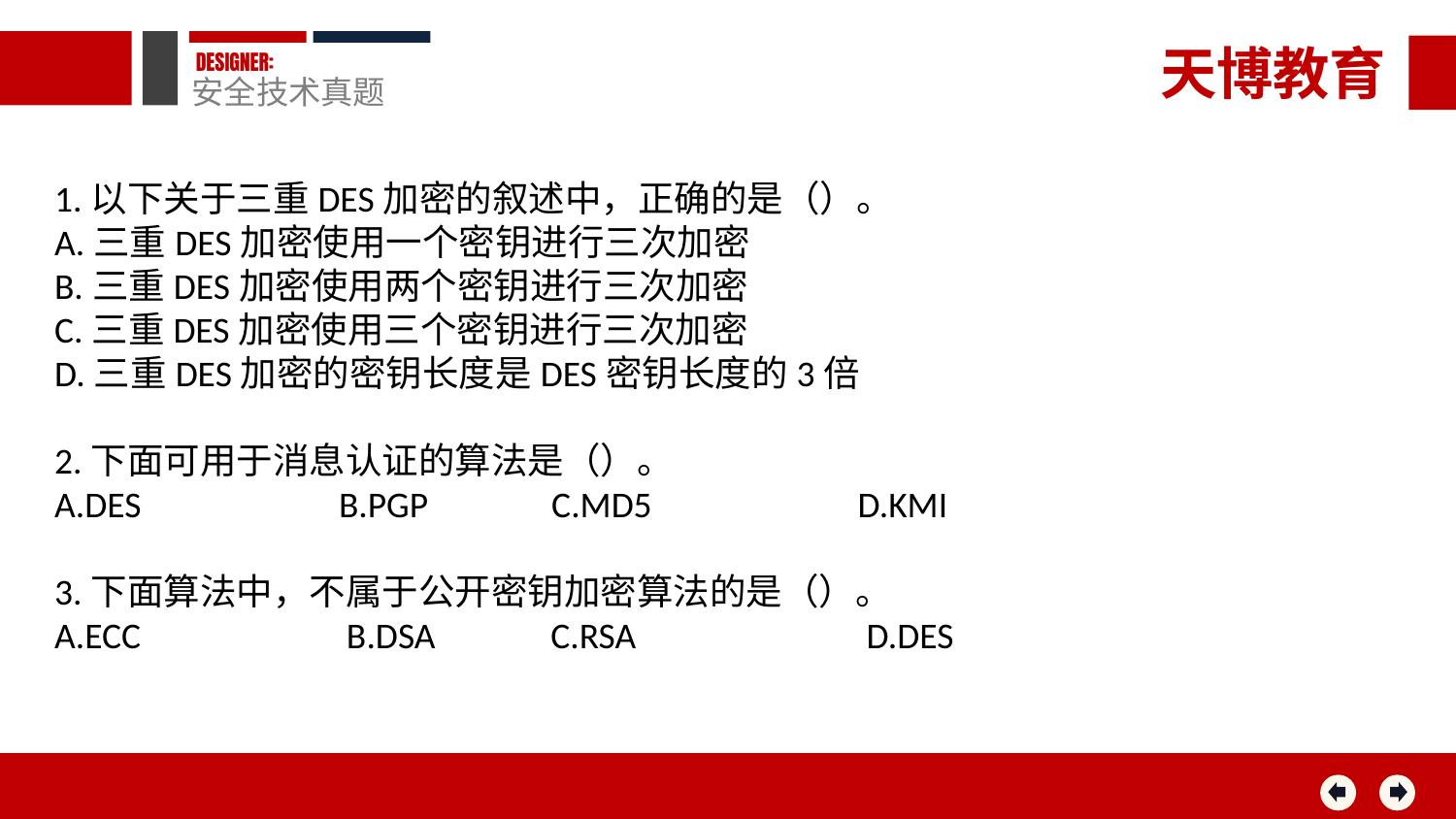

天博教育
DESIGNER:
安全技术真题
1.以下关于三重DES加密的叙述中，正确的是（）。
A.三重DES加密使用一个密钥进行三次加密
B.三重DES加密使用两个密钥进行三次加密
C.三重DES加密使用三个密钥进行三次加密
D.三重DES加密的密钥长度是DES密钥长度的3倍

2.下面可用于消息认证的算法是（）。
A.DES                        B.PGP               C.MD5                         D.KMI

3.下面算法中，不属于公开密钥加密算法的是（）。
A.ECC                         B.DSA              C.RSA                            D.DES